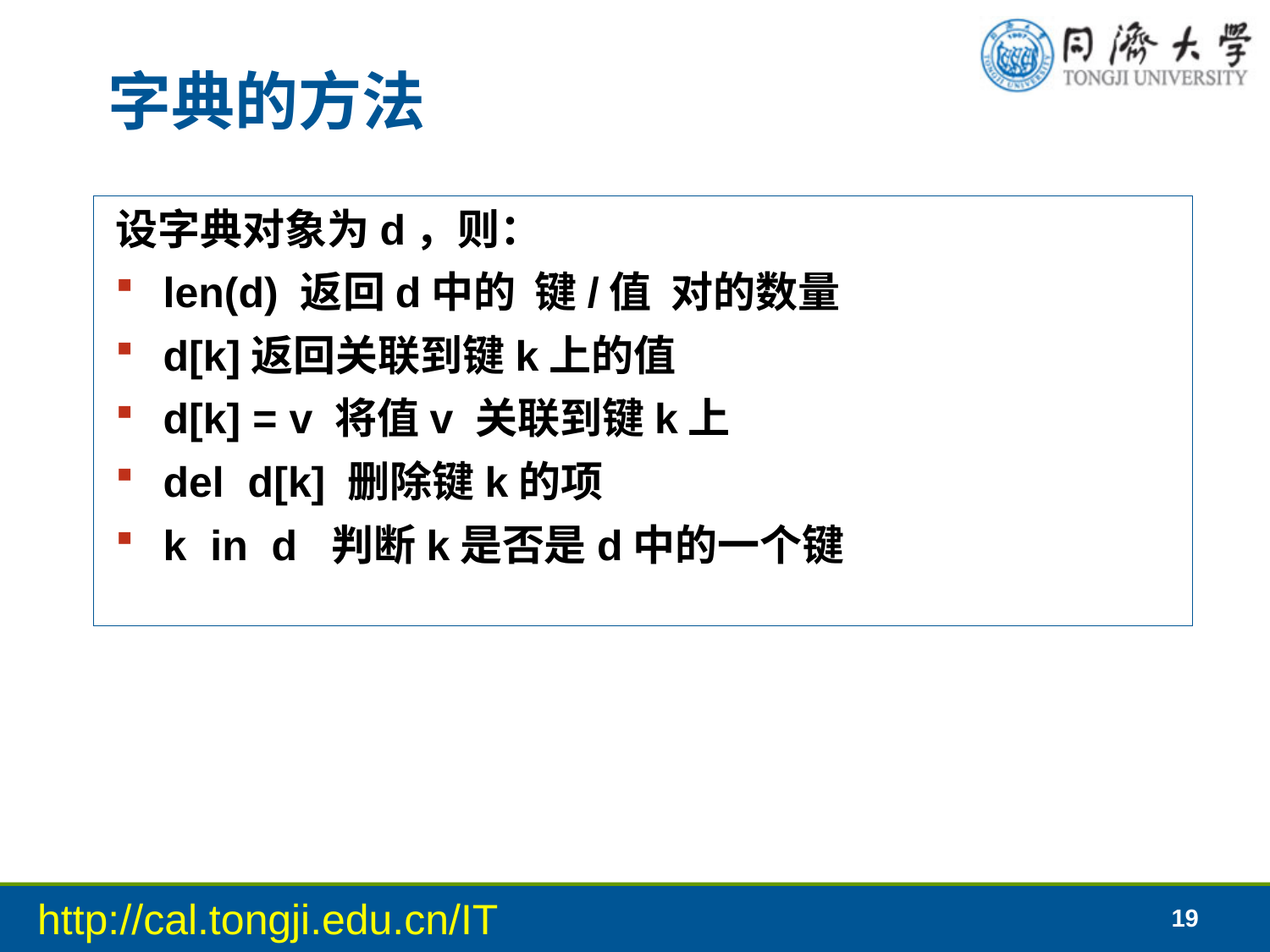

# 字典的方法
设字典对象为d，则：
len(d) 返回d中的  键/值  对的数量
d[k]返回关联到键k上的值
d[k] = v 将值v 关联到键k上
del  d[k] 删除键k的项
k  in  d  判断k是否是d中的一个键